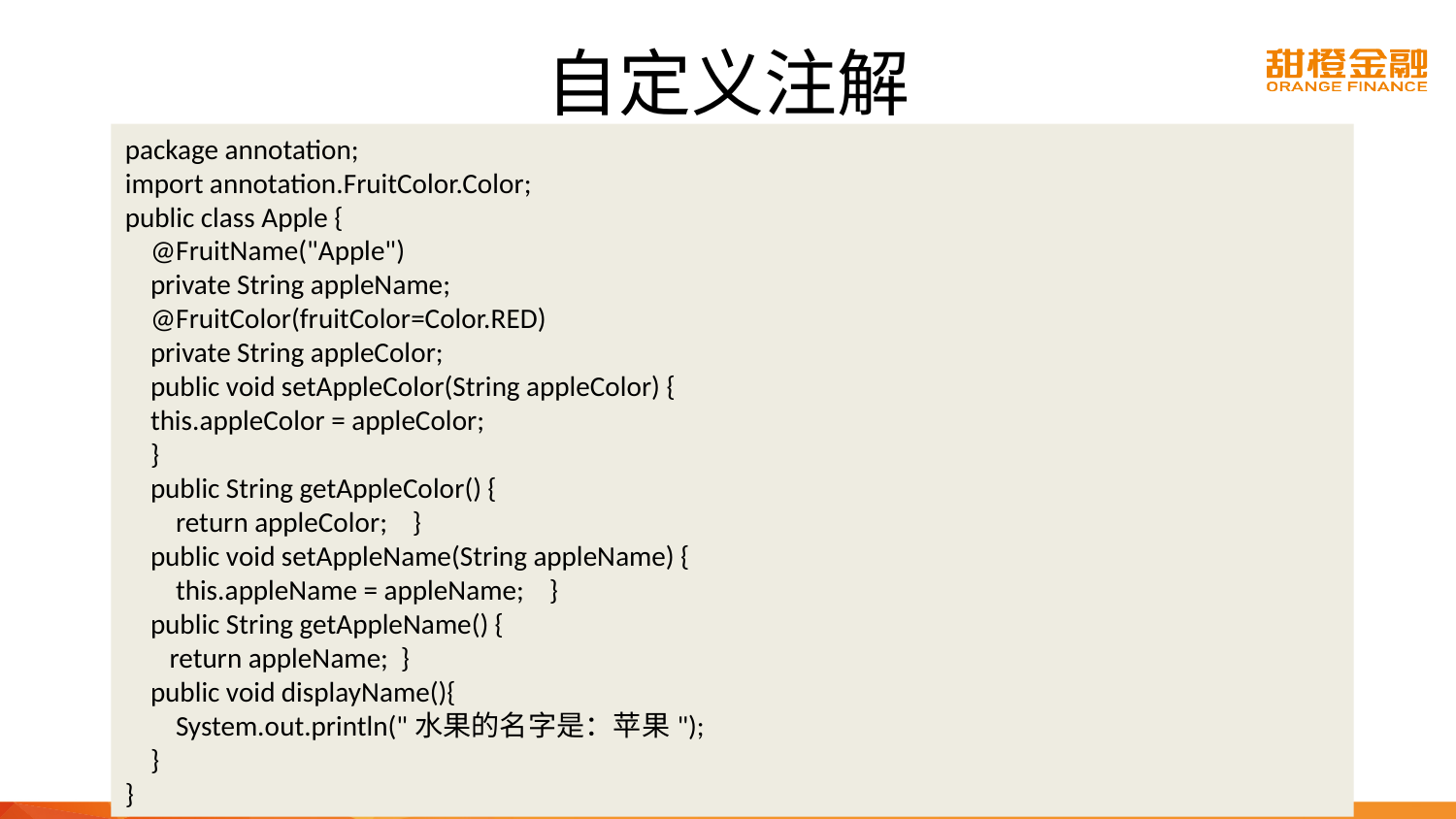

# 自定义注解
package annotation;
import annotation.FruitColor.Color;
public class Apple {
    @FruitName("Apple")
    private String appleName;
    @FruitColor(fruitColor=Color.RED)
    private String appleColor;
    public void setAppleColor(String appleColor) {
    this.appleColor = appleColor;
    }
    public String getAppleColor() {
        return appleColor;    }
    public void setAppleName(String appleName) {
        this.appleName = appleName;    }
    public String getAppleName() {
       return appleName;  }
    public void displayName(){
        System.out.println("水果的名字是：苹果");
    }
}